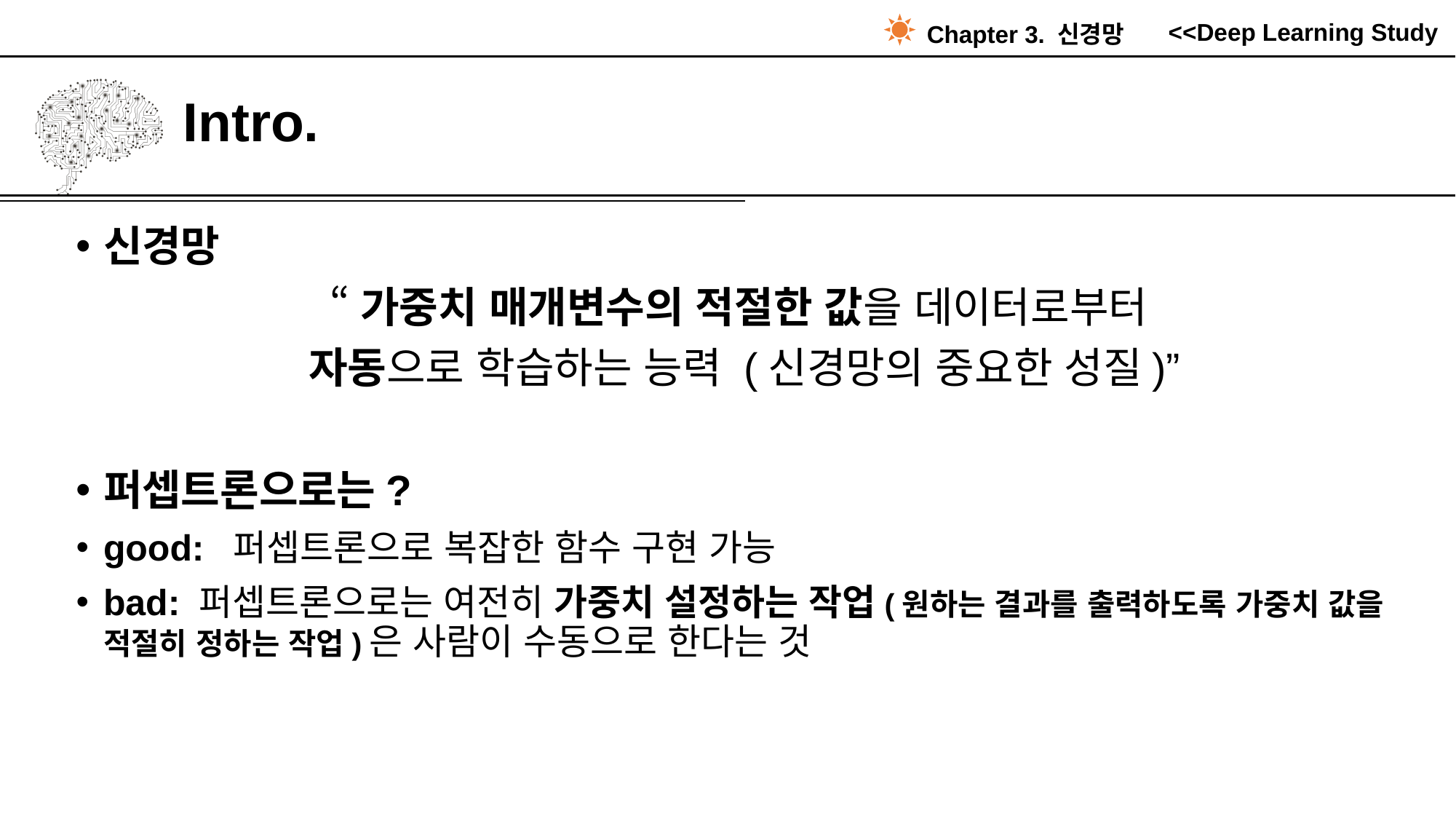

Chapter 3. 신경망

# Intro.
신경망
“가중치 매개변수의 적절한 값을 데이터로부터
자동으로 학습하는 능력 (신경망의 중요한 성질)”

퍼셉트론으로는?
good:  퍼셉트론으로 복잡한 함수 구현 가능
bad: 퍼셉트론으로는 여전히 가중치 설정하는 작업(원하는 결과를 출력하도록 가중치 값을 적절히 정하는 작업)은 사람이 수동으로 한다는 것